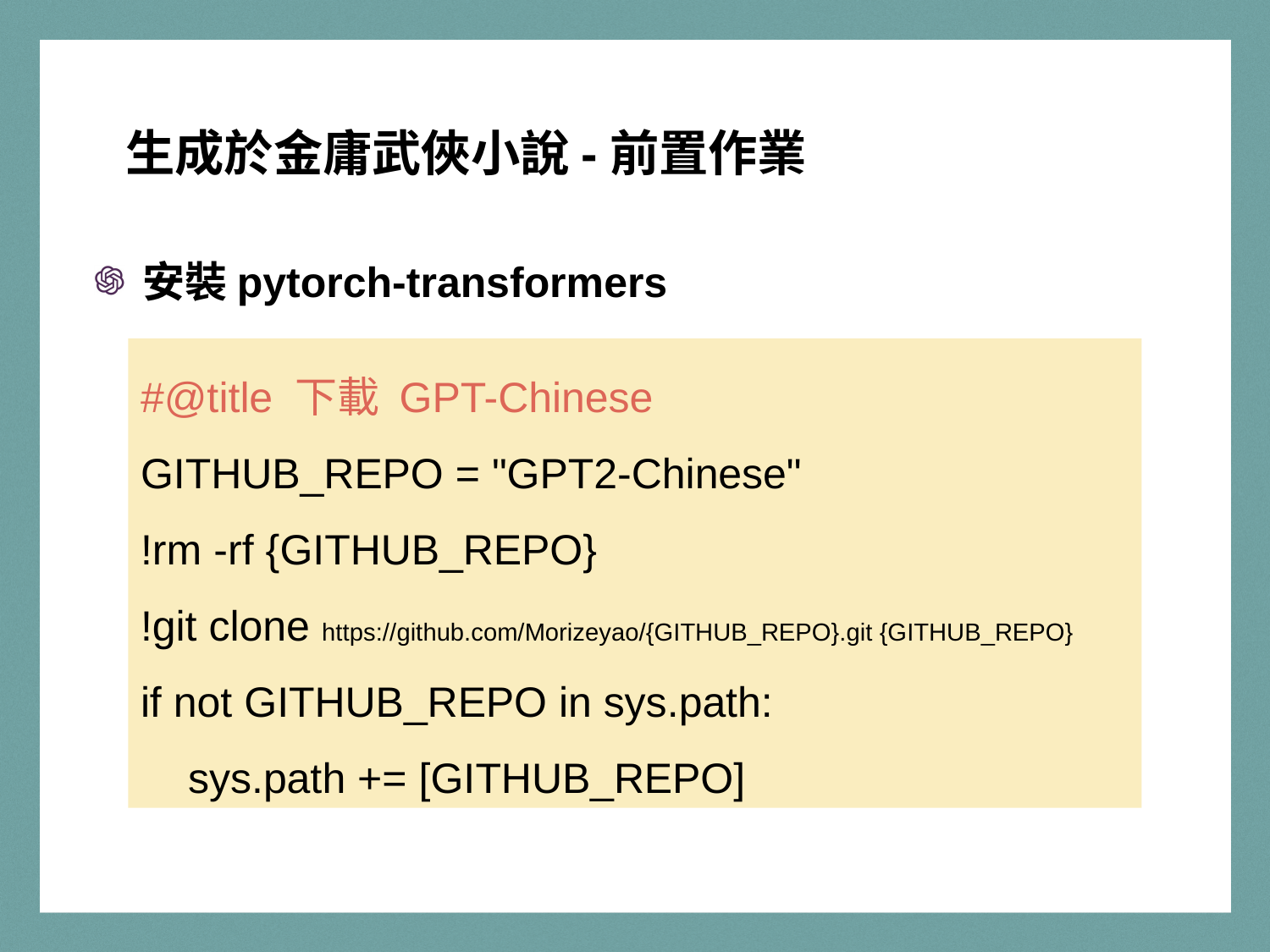

生成於金庸武俠小說-前置作業
安裝pytorch-transformers
#@title 下載 GPT-Chinese
GITHUB_REPO = "GPT2-Chinese"
!rm -rf {GITHUB_REPO}
!git clone https://github.com/Morizeyao/{GITHUB_REPO}.git {GITHUB_REPO}
if not GITHUB_REPO in sys.path:
    sys.path += [GITHUB_REPO]